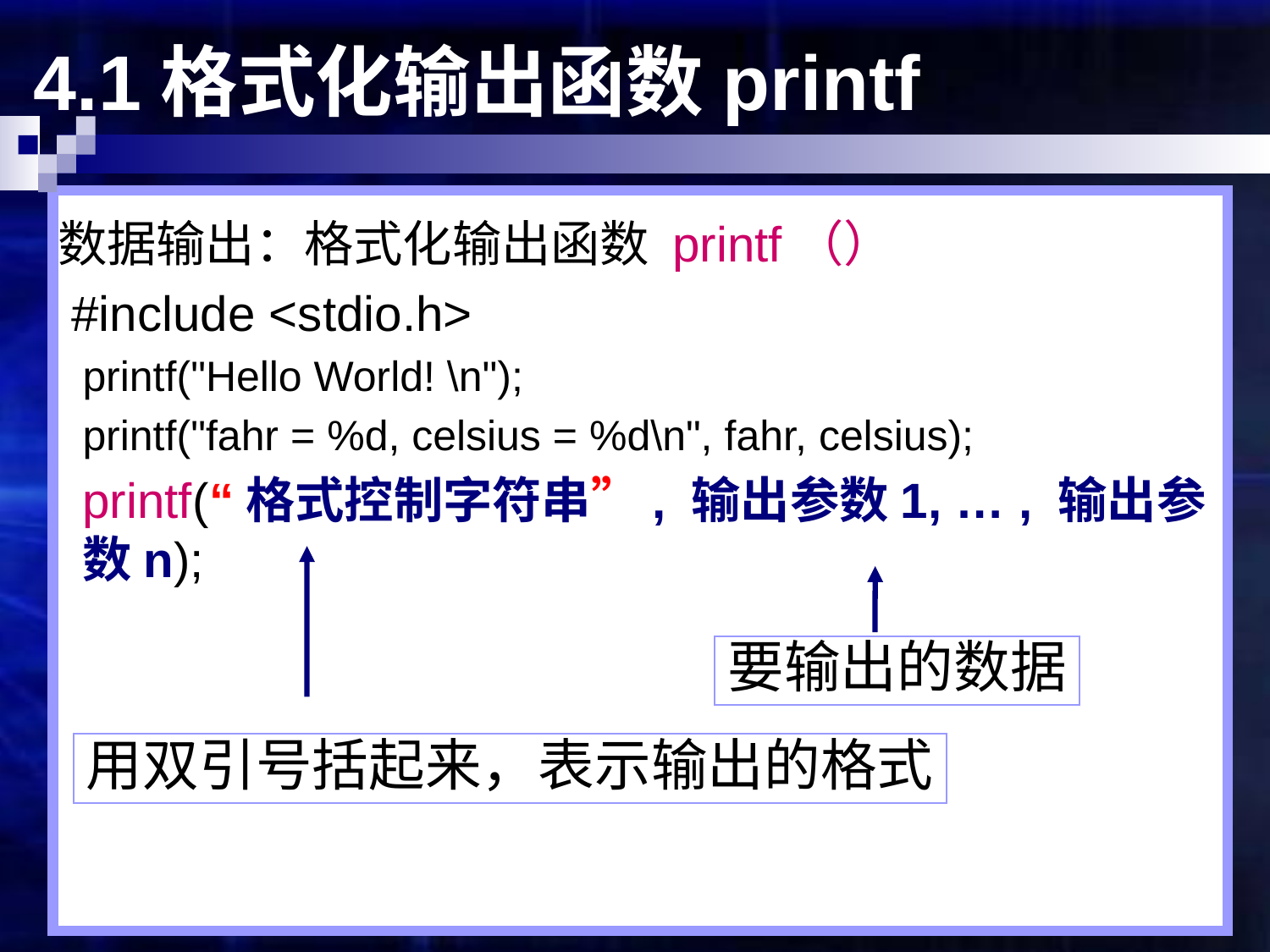

# 4.1格式化输出函数printf
数据输出：格式化输出函数 printf（）
 #include <stdio.h>
printf("Hello World! \n");
printf("fahr = %d, celsius = %d\n", fahr, celsius);
printf(“格式控制字符串”, 输出参数1, … , 输出参数n);

要输出的数据
用双引号括起来，表示输出的格式